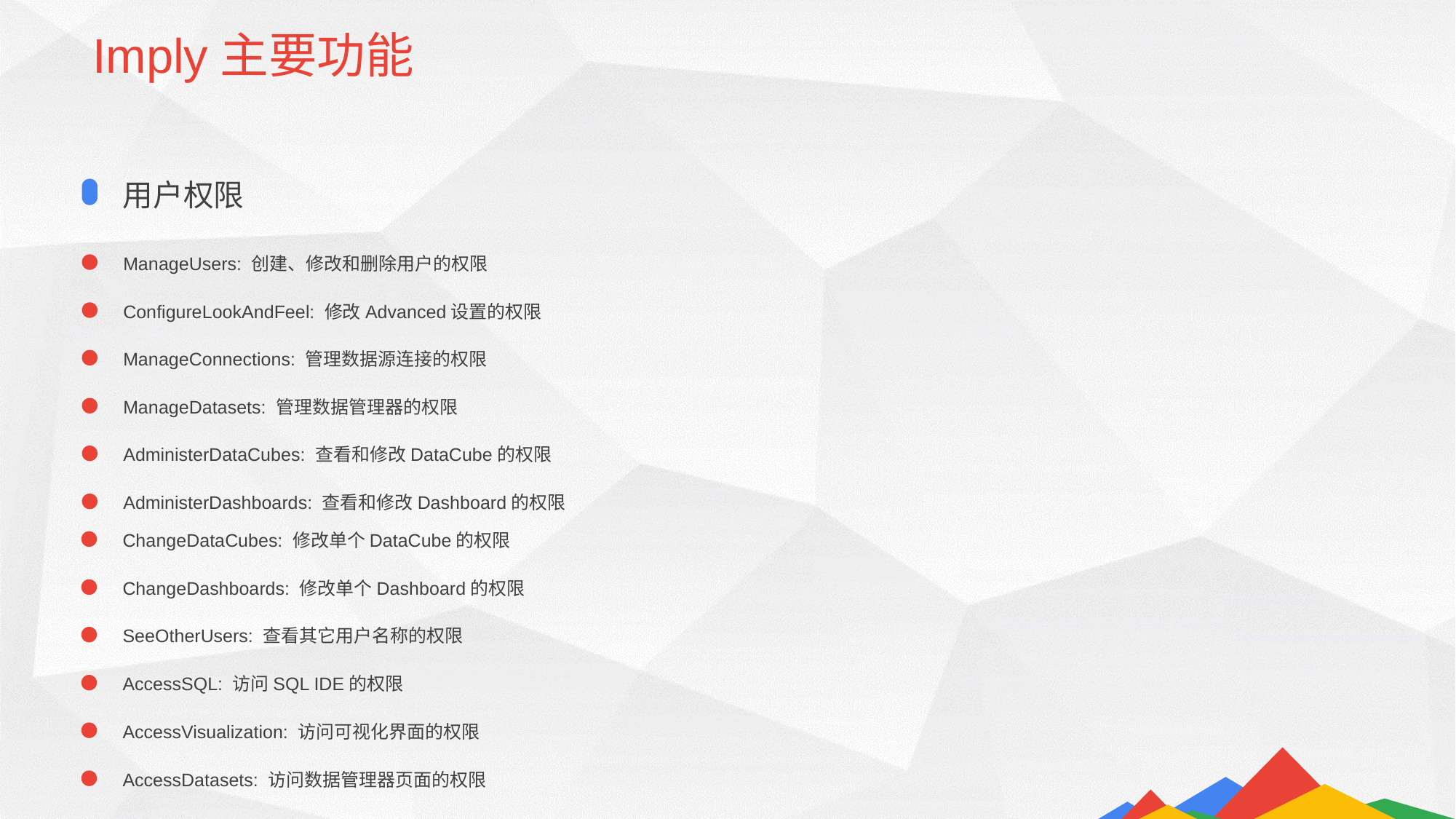

Imply主要功能
用户权限

ManageUsers: 创建、修改和删除用户的权限

ConfigureLookAndFeel: 修改Advanced设置的权限

ManageConnections: 管理数据源连接的权限

ManageDatasets: 管理数据管理器的权限

AdministerDataCubes: 查看和修改DataCube的权限

AdministerDashboards: 查看和修改Dashboard的权限

ChangeDataCubes: 修改单个DataCube的权限

ChangeDashboards: 修改单个Dashboard的权限

SeeOtherUsers: 查看其它用户名称的权限

AccessSQL: 访问SQL IDE的权限

AccessVisualization: 访问可视化界面的权限

AccessDatasets: 访问数据管理器页面的权限